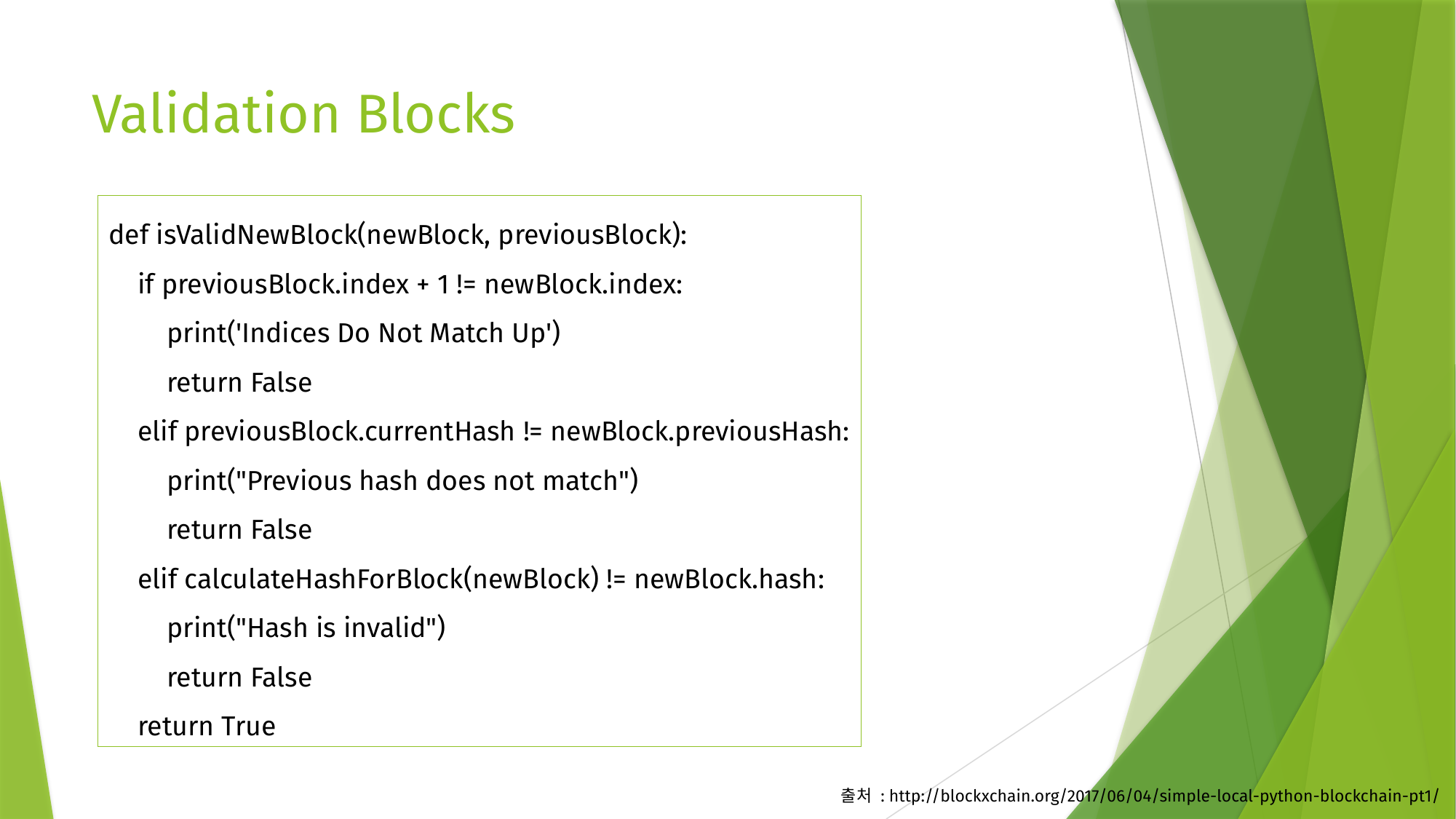

# Validation Blocks
def isValidNewBlock(newBlock, previousBlock):
    if previousBlock.index + 1 != newBlock.index:
        print('Indices Do Not Match Up')
        return False
    elif previousBlock.currentHash != newBlock.previousHash:
        print("Previous hash does not match")
        return False
    elif calculateHashForBlock(newBlock) != newBlock.hash:
        print("Hash is invalid")
        return False
    return True
출처 : http://blockxchain.org/2017/06/04/simple-local-python-blockchain-pt1/